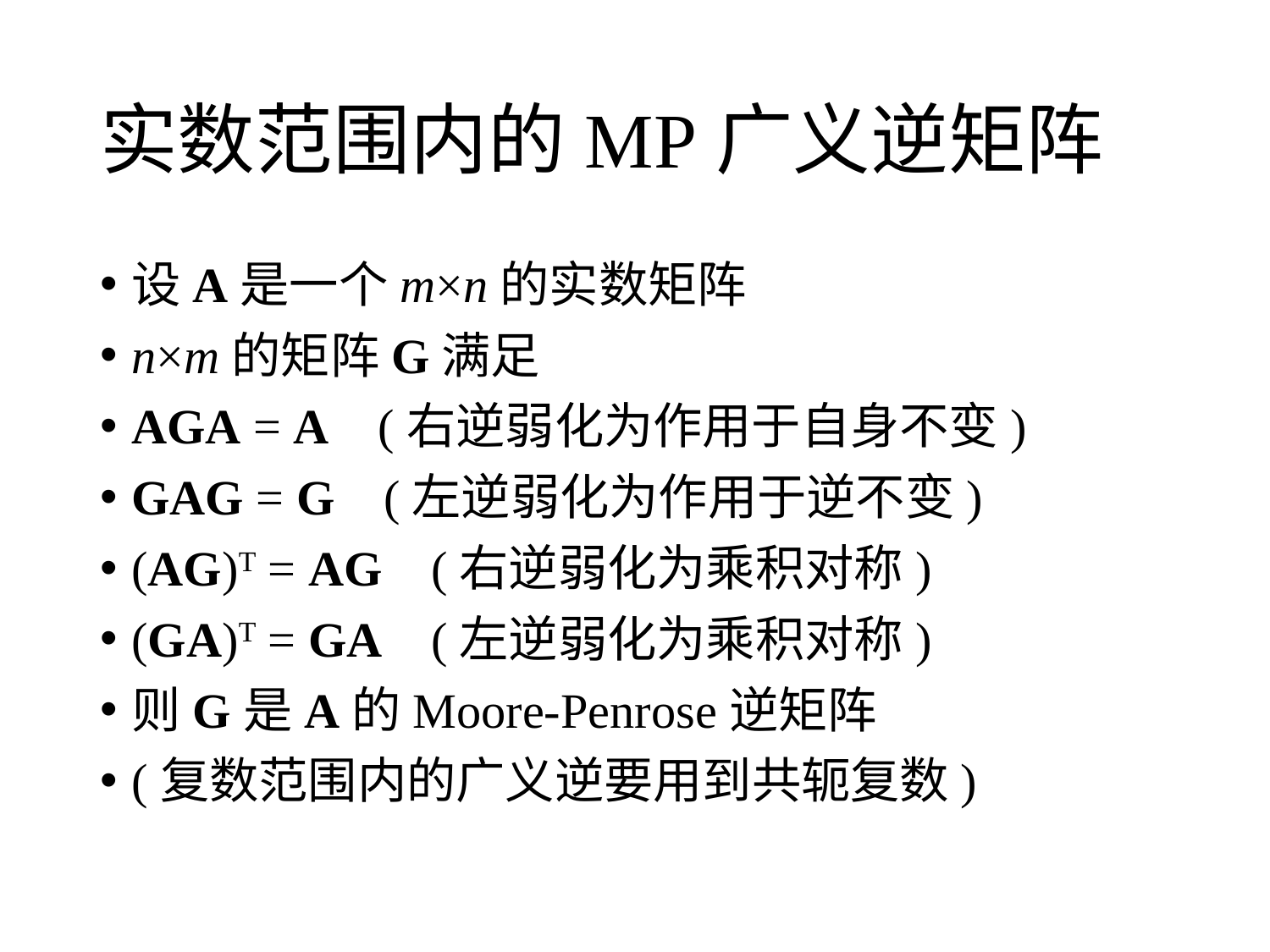

# 实数范围内的MP广义逆矩阵
设A是一个m×n的实数矩阵
n×m的矩阵G满足
AGA = A    (右逆弱化为作用于自身不变)
GAG = G    (左逆弱化为作用于逆不变)
(AG)T = AG    (右逆弱化为乘积对称)
(GA)T = GA    (左逆弱化为乘积对称)
则G是A的Moore-Penrose逆矩阵
(复数范围内的广义逆要用到共轭复数)